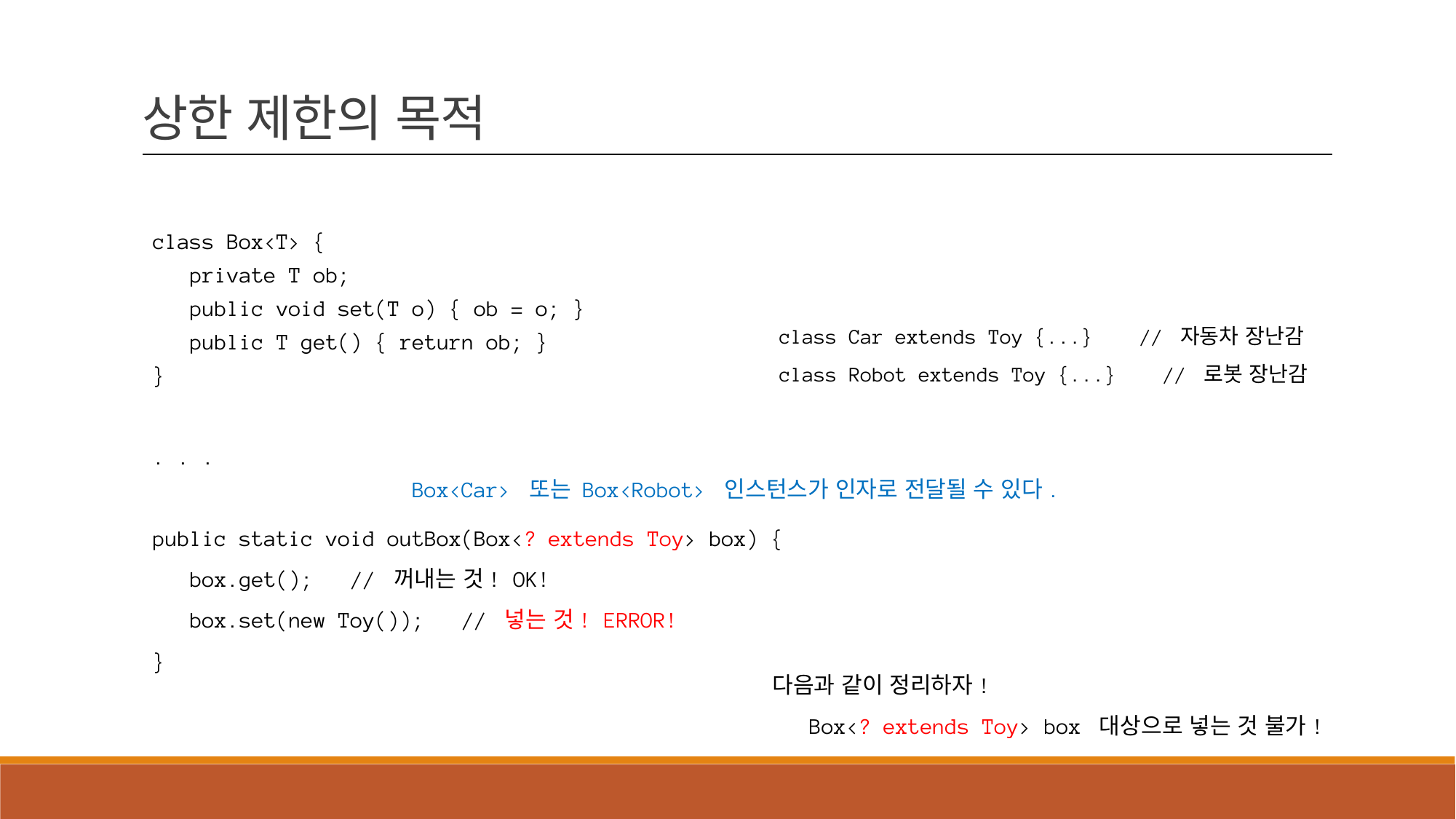

상한 제한의 목적
class Box<T> {
   private T ob;
   public void set(T o) { ob = o; }
   public T get() { return ob; }
}

. . .

public static void outBox(Box<? extends Toy> box) {
   box.get();   // 꺼내는 것! OK!
   box.set(new Toy());   // 넣는 것! ERROR!
}
class Car extends Toy {...}    // 자동차 장난감
class Robot extends Toy {...}    // 로봇 장난감
Box<Car> 또는 Box<Robot> 인스턴스가 인자로 전달될 수 있다.
다음과 같이 정리하자!
   Box<? extends Toy> box 대상으로 넣는 것 불가!